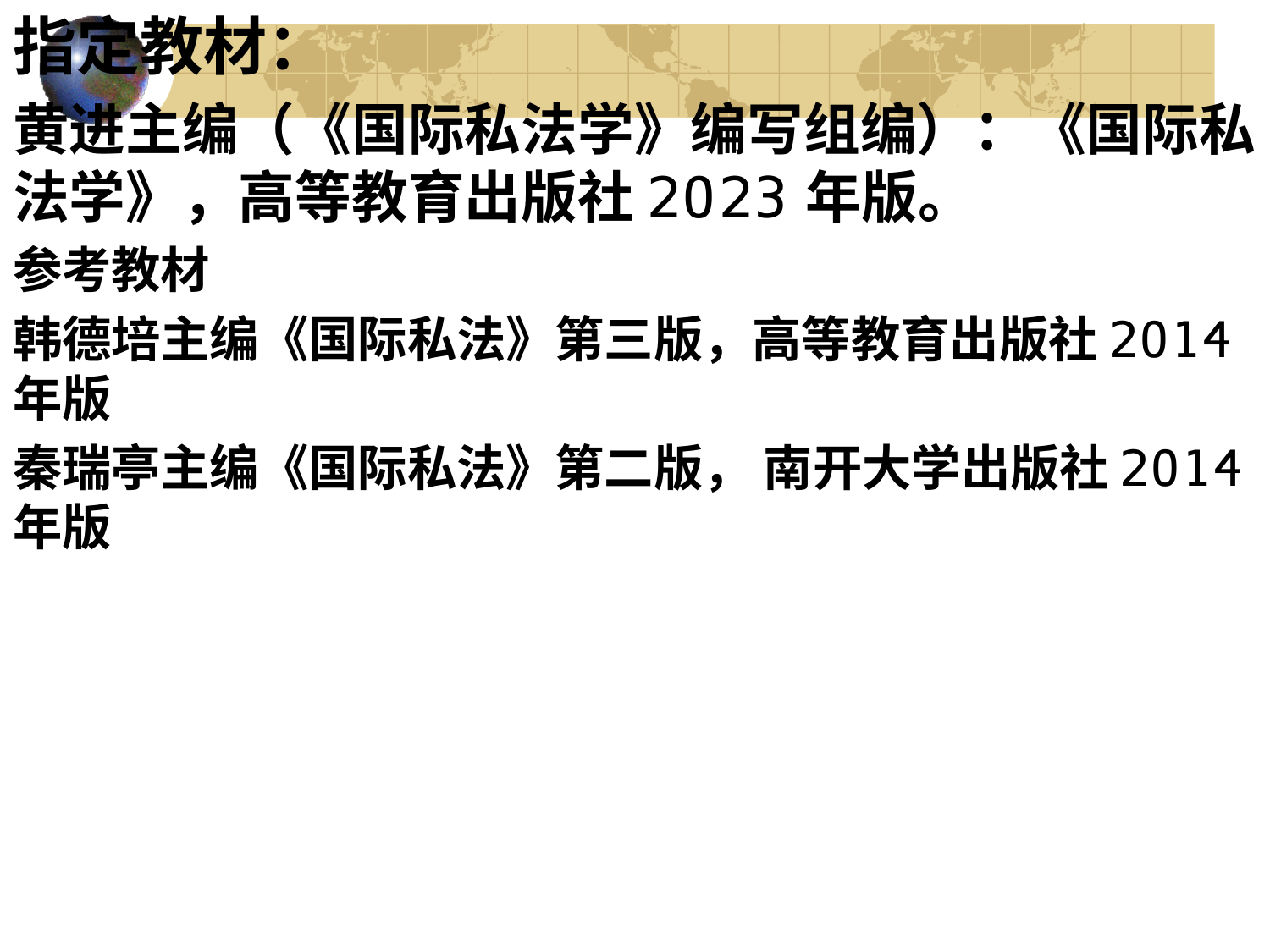

指定教材：
黄进主编（《国际私法学》编写组编）：《国际私法学》，高等教育出版社2023年版。
参考教材
韩德培主编《国际私法》第三版，高等教育出版社2014年版
秦瑞亭主编《国际私法》第二版， 南开大学出版社2014年版